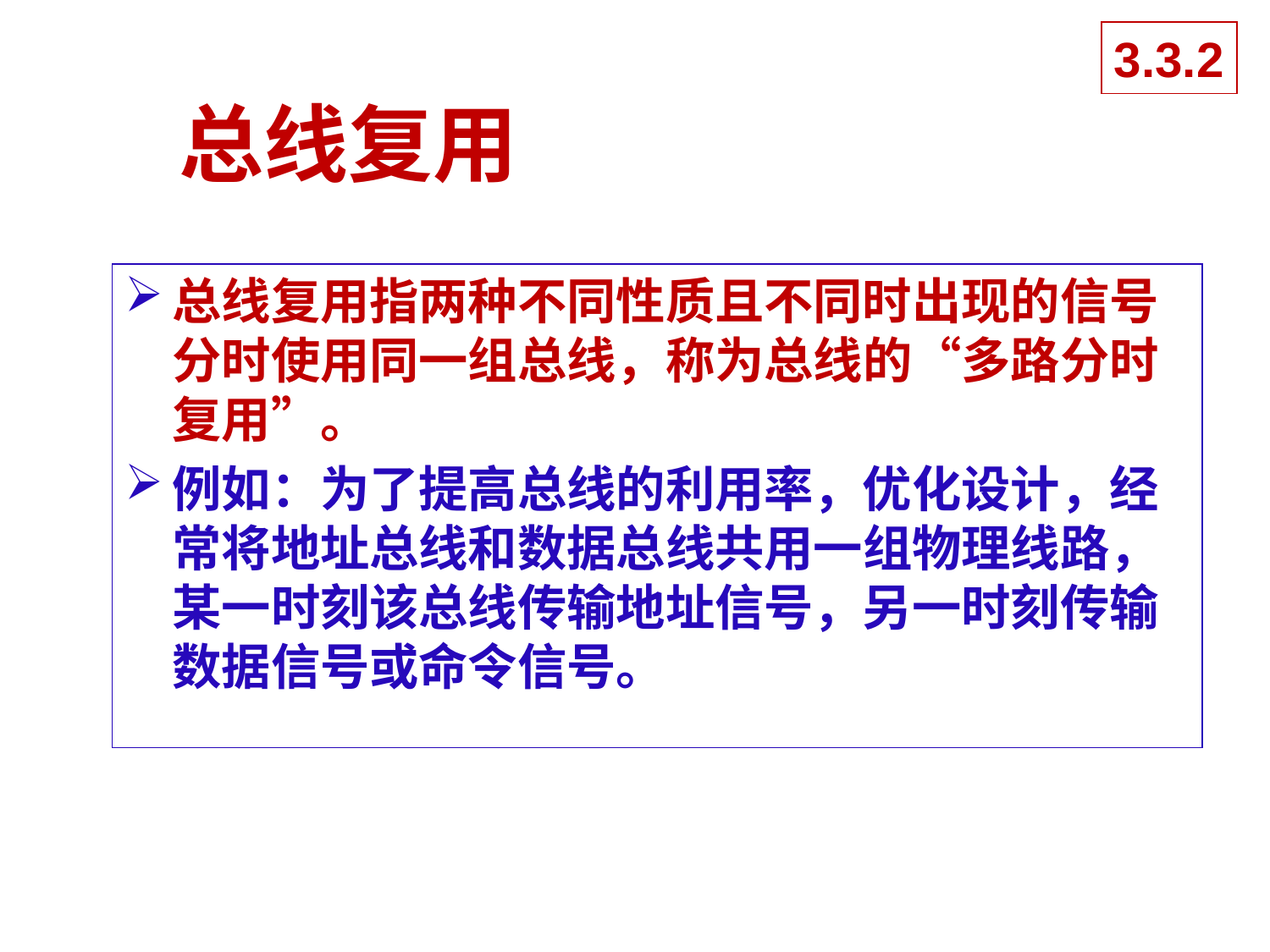

3.3.2
# 总线复用
总线复用指两种不同性质且不同时出现的信号分时使用同一组总线，称为总线的“多路分时复用”。
例如：为了提高总线的利用率，优化设计，经常将地址总线和数据总线共用一组物理线路，某一时刻该总线传输地址信号，另一时刻传输数据信号或命令信号。